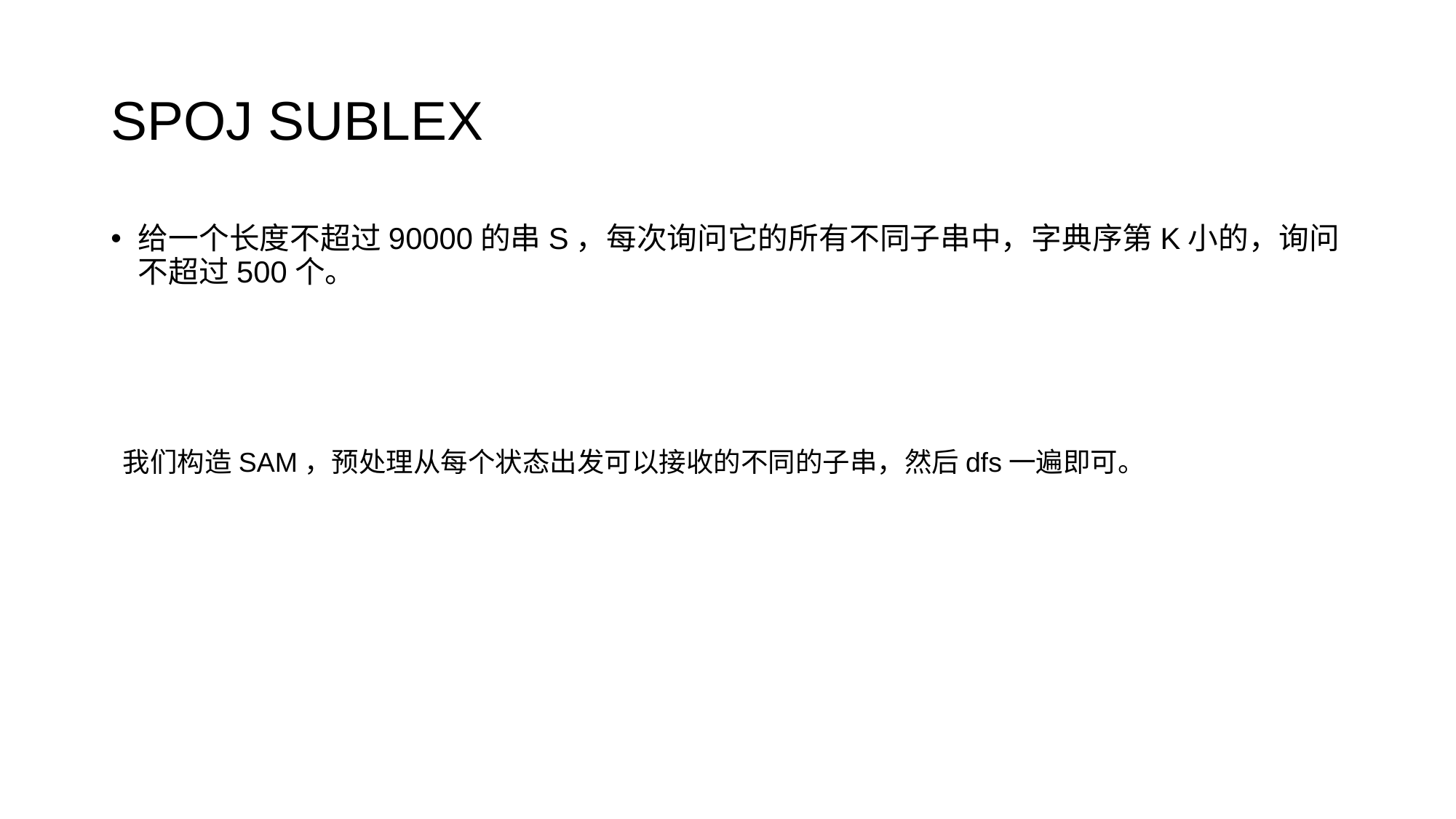

# SPOJ SUBLEX
给一个长度不超过90000的串S，每次询问它的所有不同子串中，字典序第K小的，询问不超过500个。
我们构造SAM，预处理从每个状态出发可以接收的不同的子串，然后dfs一遍即可。